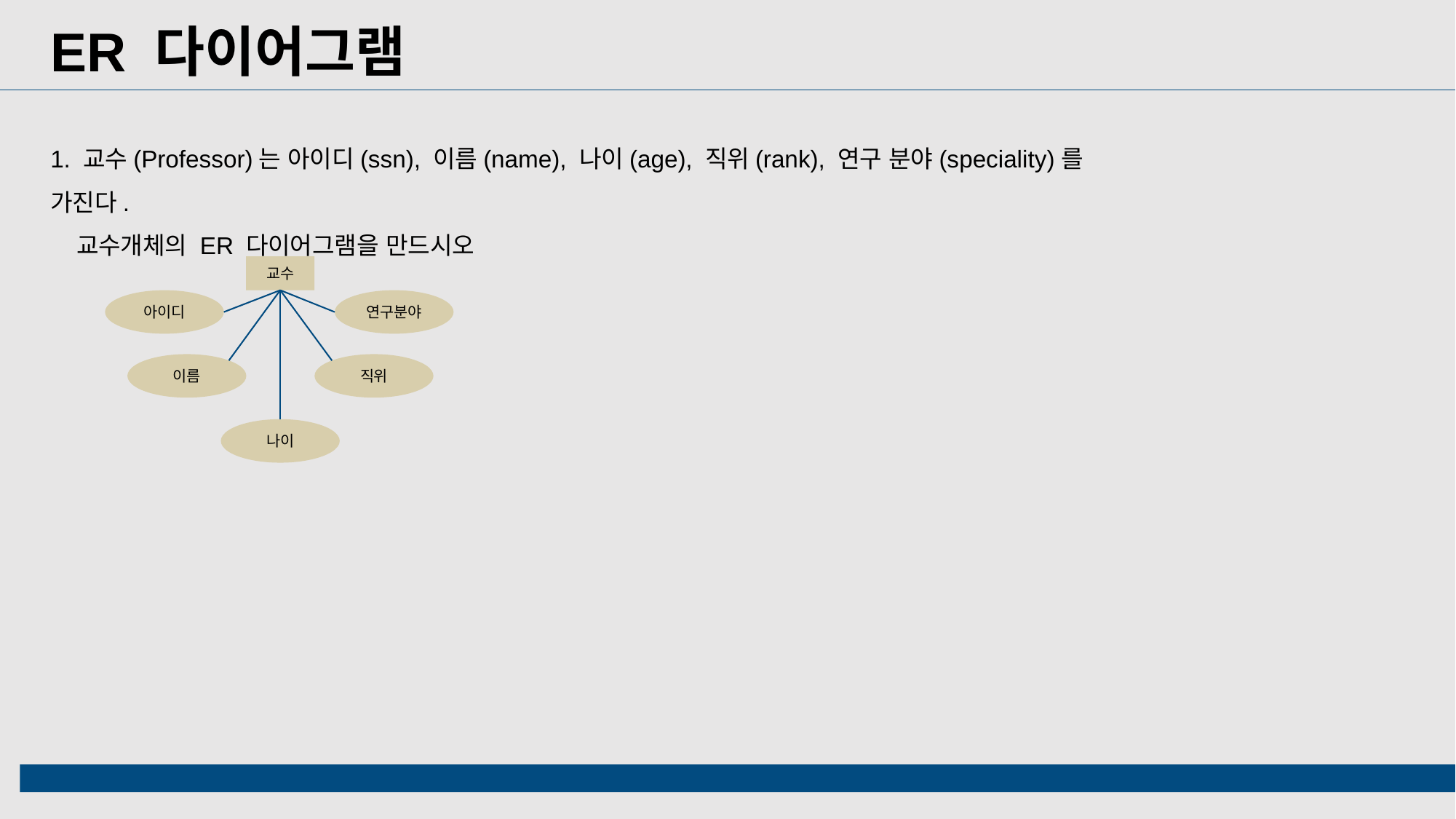

ER 다이어그램
1. 교수(Professor)는 아이디(ssn), 이름(name), 나이(age), 직위(rank), 연구 분야(speciality)를 가진다.
   교수개체의 ER 다이어그램을 만드시오
교수
아이디
연구분야
이름
직위
나이